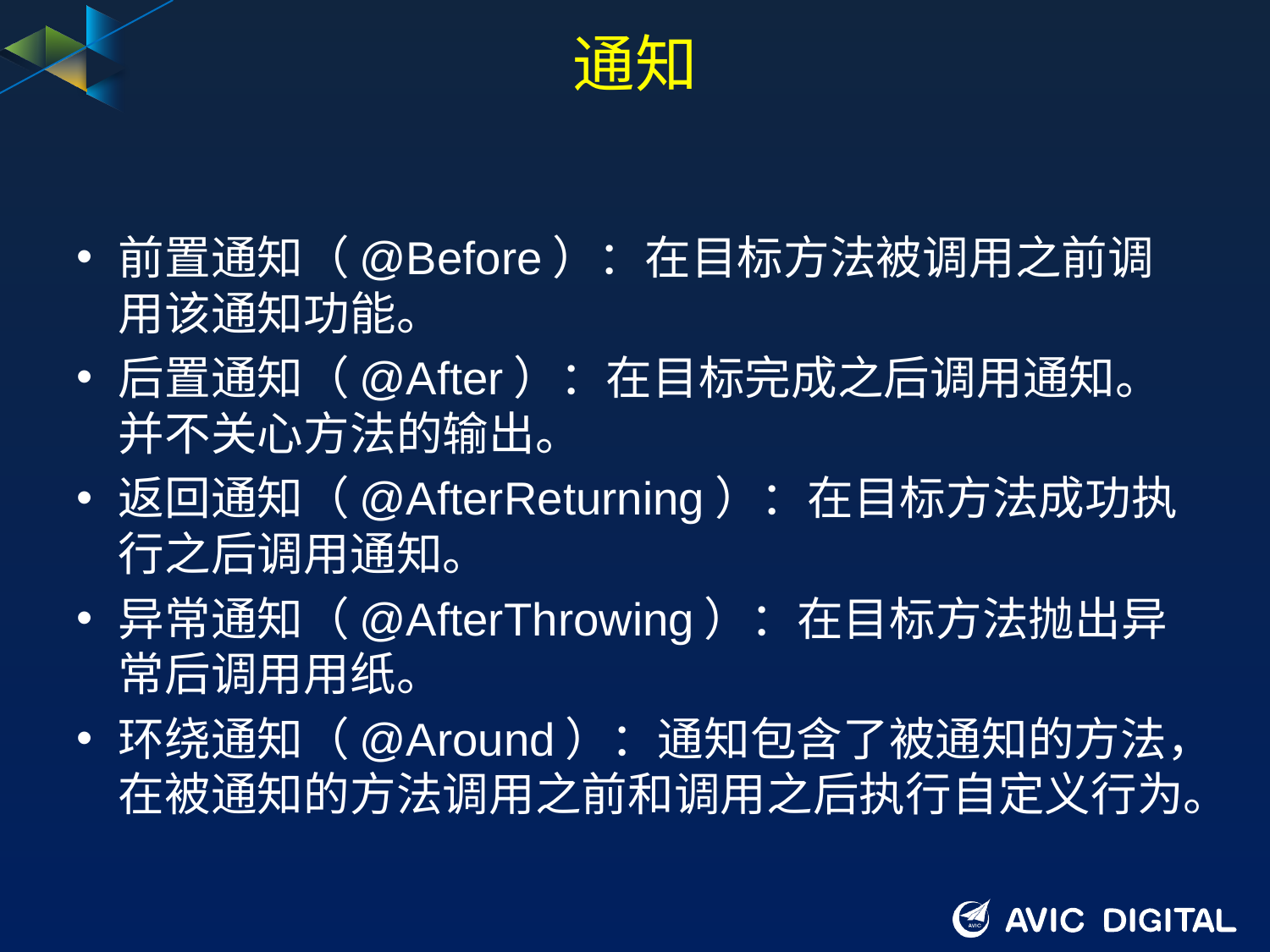

# 通知
前置通知（@Before）：在目标方法被调用之前调用该通知功能。
后置通知（@After）：在目标完成之后调用通知。并不关心方法的输出。
返回通知（@AfterReturning）：在目标方法成功执行之后调用通知。
异常通知（@AfterThrowing）：在目标方法抛出异常后调用用纸。
环绕通知（@Around）：通知包含了被通知的方法，在被通知的方法调用之前和调用之后执行自定义行为。